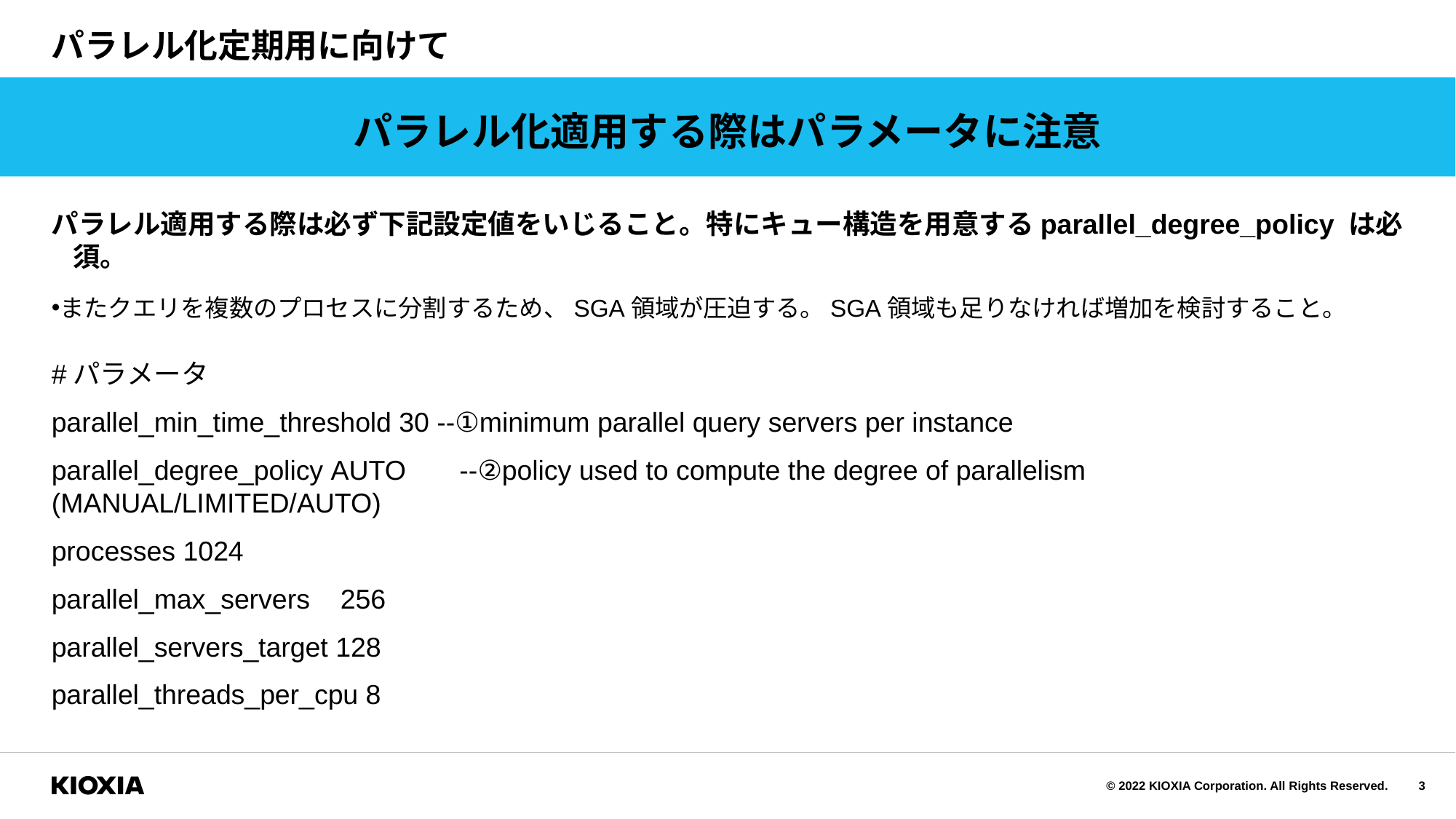

# パラレル化定期用に向けて
パラレル化適用する際はパラメータに注意
パラレル適用する際は必ず下記設定値をいじること。特にキュー構造を用意するparallel_degree_policy は必須。
またクエリを複数のプロセスに分割するため、SGA領域が圧迫する。SGA領域も足りなければ増加を検討すること。

#パラメータ
parallel_min_time_threshold 30 --①minimum parallel query servers per instance
parallel_degree_policy AUTO       --②policy used to compute the degree of parallelism　 (MANUAL/LIMITED/AUTO)
processes 1024
parallel_max_servers    256
parallel_servers_target 128
parallel_threads_per_cpu 8